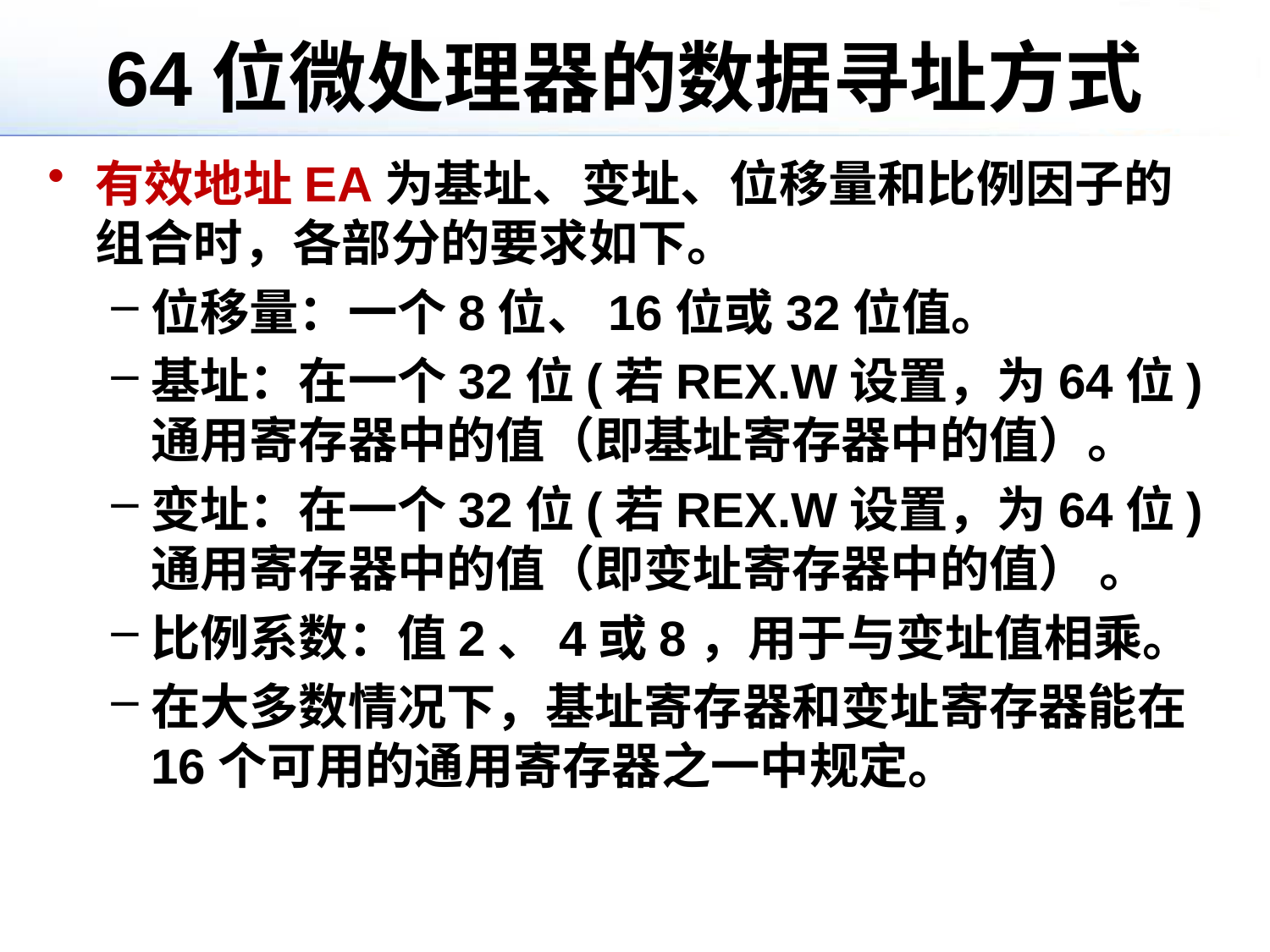

# 64位微处理器的数据寻址方式
有效地址EA为基址、变址、位移量和比例因子的组合时，各部分的要求如下。
位移量：一个8位、16位或32位值。
基址：在一个32位(若REX.W设置，为64位)通用寄存器中的值（即基址寄存器中的值）。
变址：在一个32位(若REX.W设置，为64位)通用寄存器中的值（即变址寄存器中的值） 。
比例系数：值2、4或8，用于与变址值相乘。
在大多数情况下，基址寄存器和变址寄存器能在16个可用的通用寄存器之一中规定。